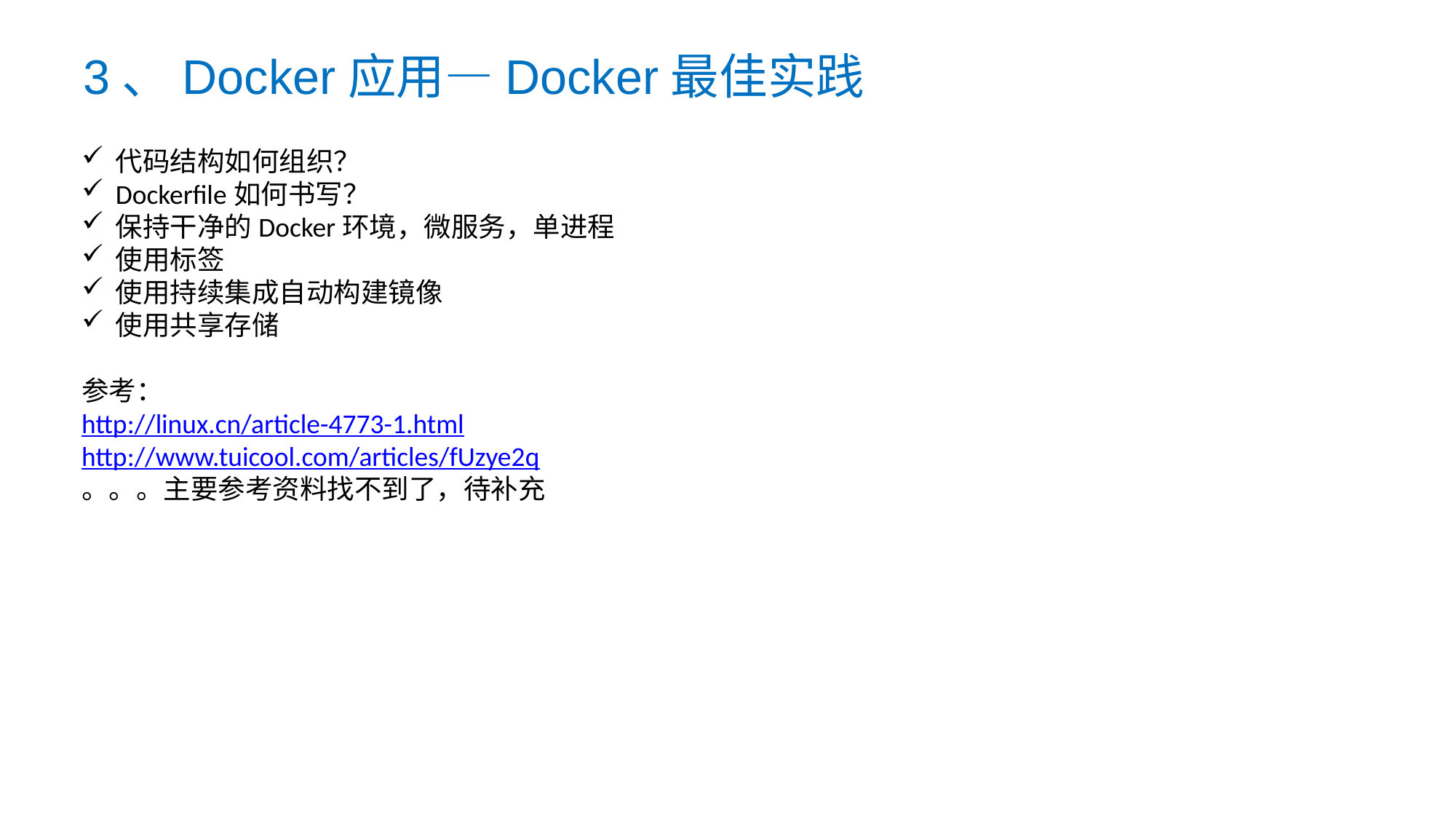

# 3、Docker应用—Docker最佳实践
代码结构如何组织？
Dockerfile如何书写？
保持干净的Docker环境，微服务，单进程
使用标签
使用持续集成自动构建镜像
使用共享存储

参考：
http://linux.cn/article-4773-1.html
http://www.tuicool.com/articles/fUzye2q
。。。主要参考资料找不到了，待补充